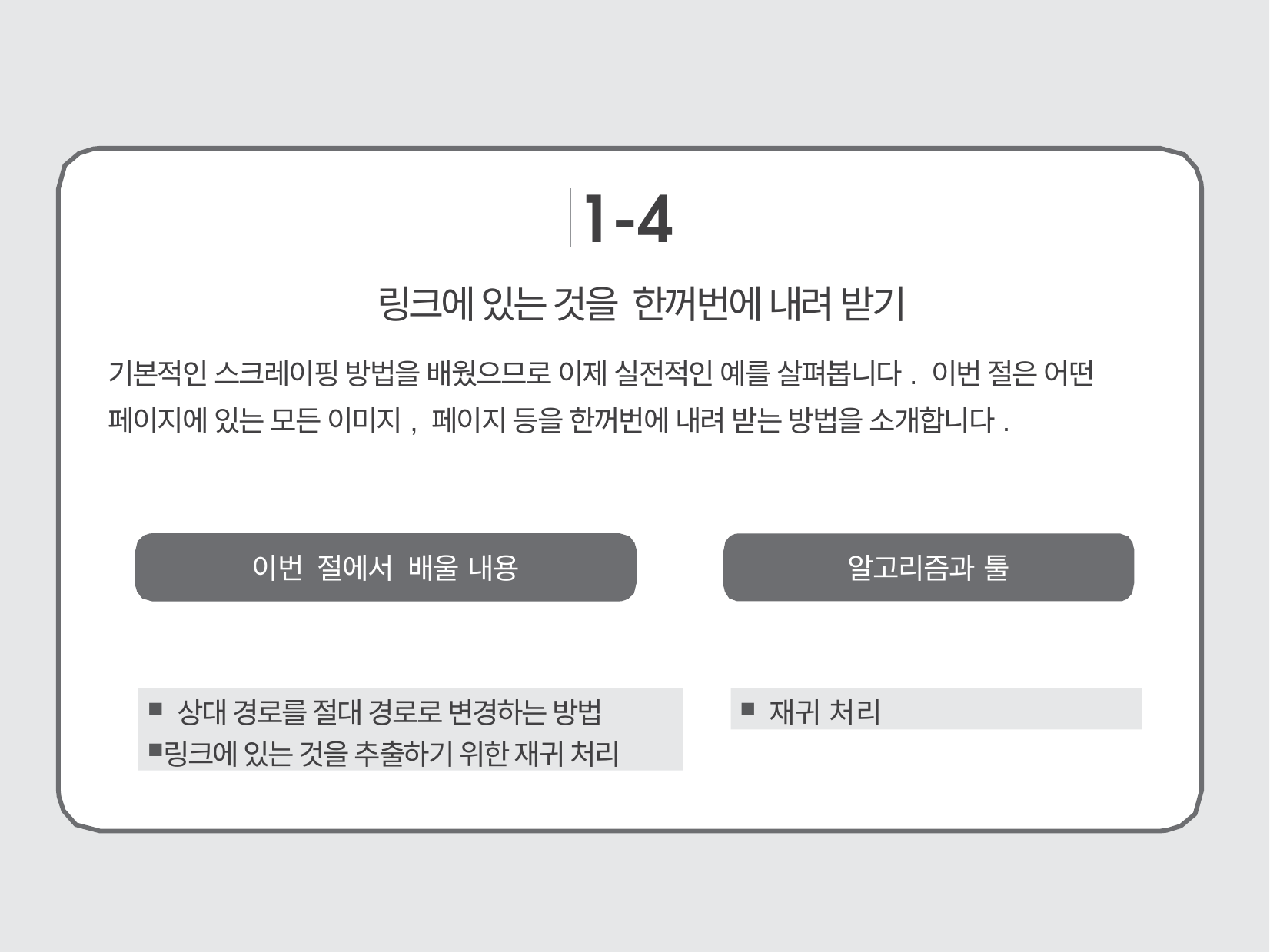

1-4

# 링크에 있는 것을  한꺼번에 내려 받기

기본적인 스크레이핑 방법을 배웠으므로 이제 실전적인 예를 살펴봅니다. 이번 절은 어떤 페이지에 있는 모든 이미지, 페이지 등을 한꺼번에 내려 받는 방법을 소개합니다.
이번  절에서  배울 내용
알고리즘과 툴
 상대 경로를 절대 경로로 변경하는 방법
링크에 있는 것을 추출하기 위한 재귀 처리
 재귀 처리